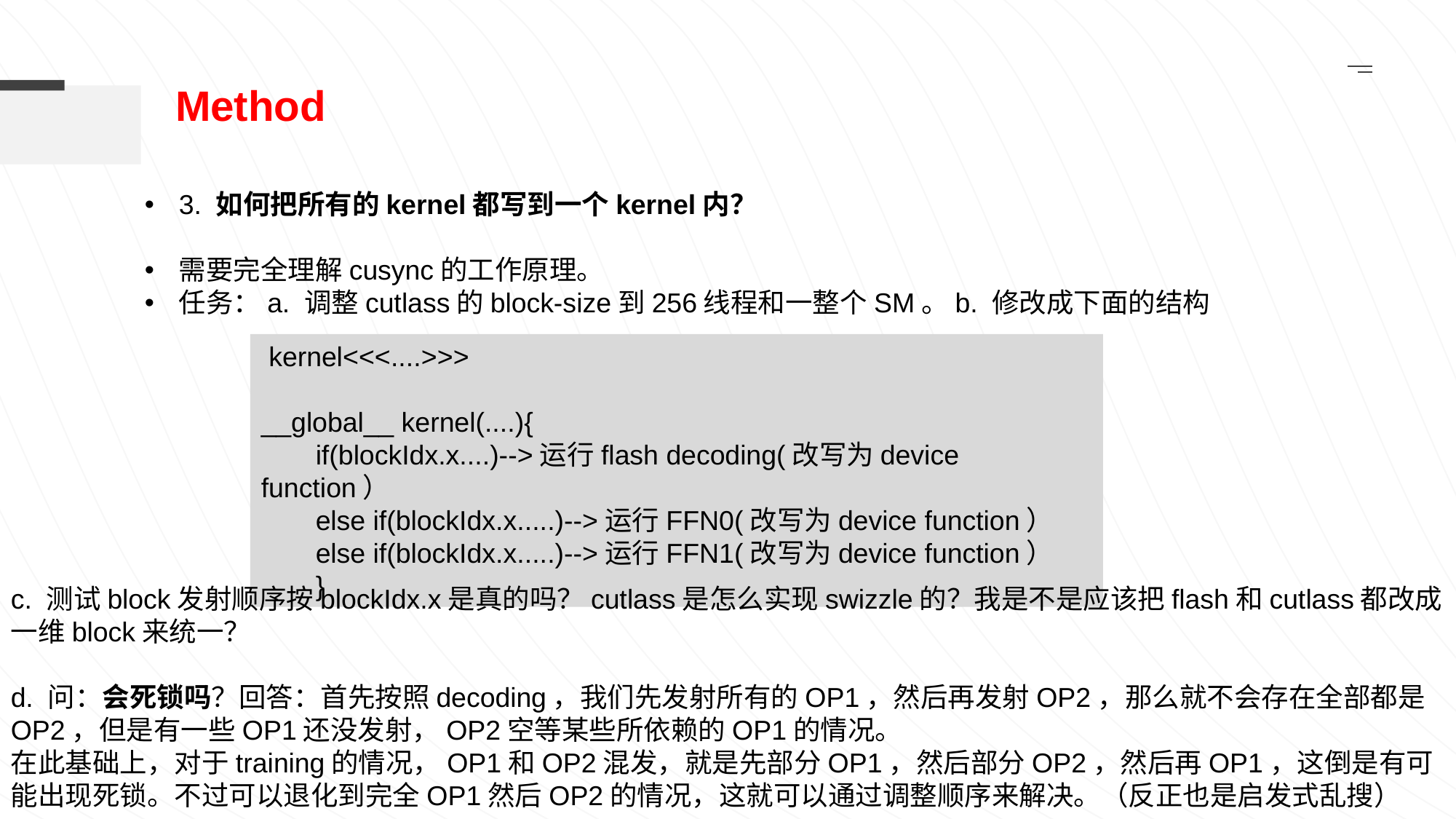

Method
3. 如何把所有的kernel都写到一个kernel内？

需要完全理解cusync的工作原理。
任务：a. 调整cutlass的block-size到256线程和一整个SM。b. 修改成下面的结构

 kernel<<<....>>>

__global__ kernel(....){
if(blockIdx.x....)-->运行flash decoding(改写为device function）
else if(blockIdx.x.....)-->运行FFN0(改写为device function）
else if(blockIdx.x.....)-->运行FFN1(改写为device function）
}
c. 测试block发射顺序按blockIdx.x是真的吗？cutlass是怎么实现swizzle的？我是不是应该把flash和cutlass都改成一维block来统一？

d. 问：会死锁吗？回答：首先按照decoding，我们先发射所有的OP1，然后再发射OP2，那么就不会存在全部都是OP2，但是有一些OP1还没发射，OP2空等某些所依赖的OP1的情况。
在此基础上，对于training的情况，OP1和OP2混发，就是先部分OP1，然后部分OP2，然后再OP1，这倒是有可能出现死锁。不过可以退化到完全OP1然后OP2的情况，这就可以通过调整顺序来解决。（反正也是启发式乱搜）